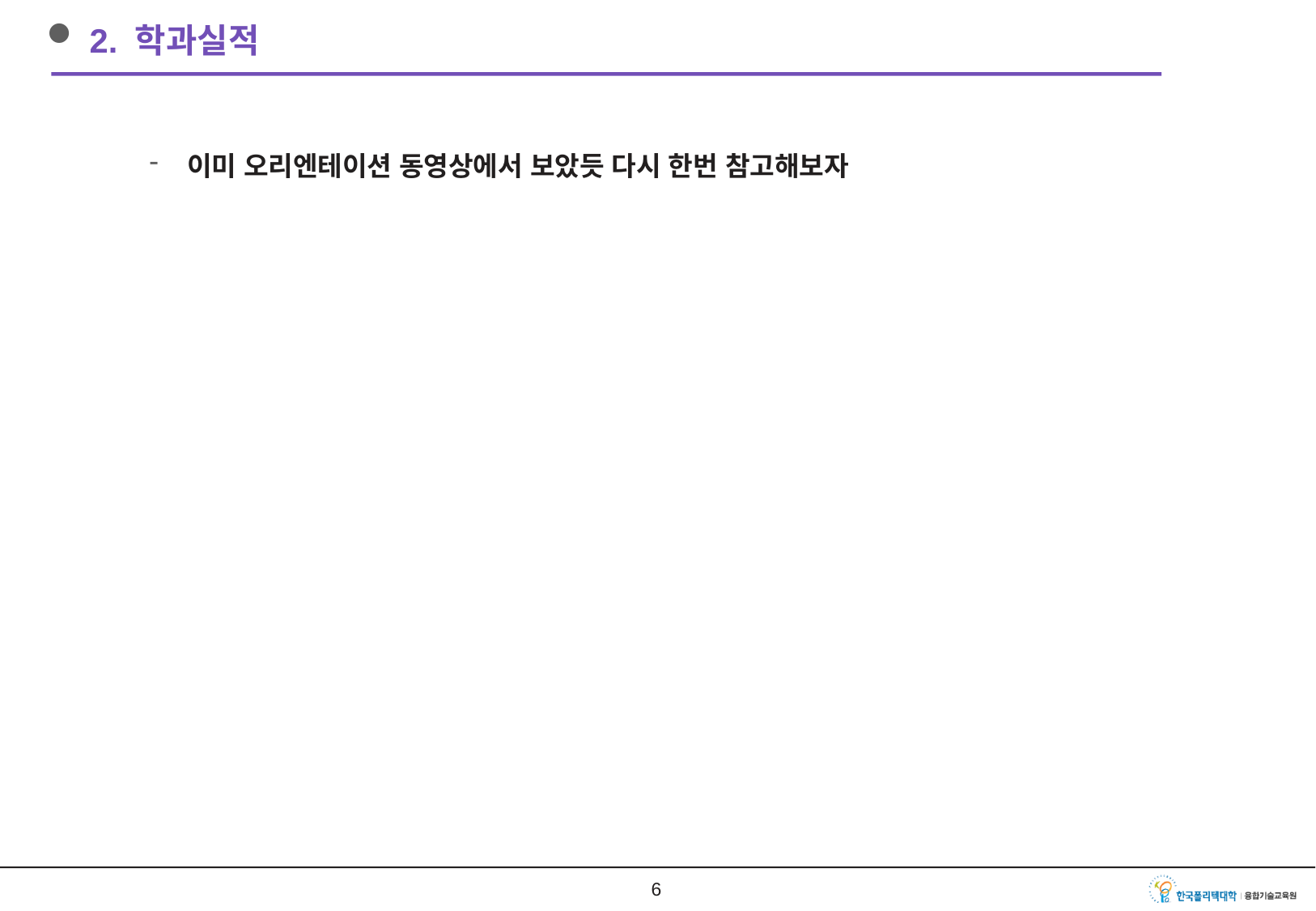

2. 학과실적

이미 오리엔테이션 동영상에서 보았듯 다시 한번 참고해보자
6